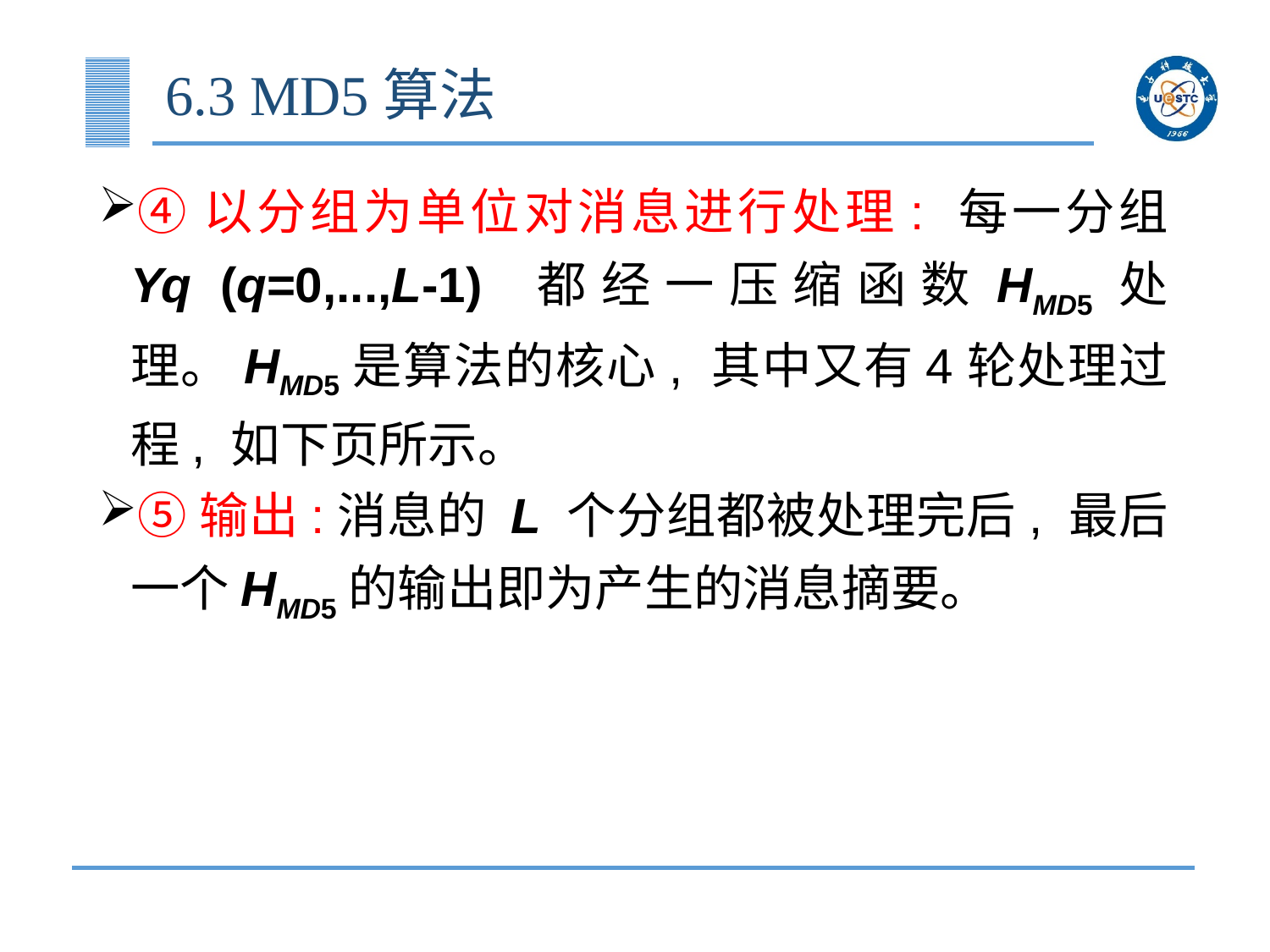

# 6.3 MD5算法
④以分组为单位对消息进行处理: 每一分组 Yq (q=0,...,L-1) 都经一压缩函数HMD5处理。HMD5是算法的核心, 其中又有4轮处理过程, 如下页所示。
⑤输出:消息的 L 个分组都被处理完后, 最后一个HMD5的输出即为产生的消息摘要。